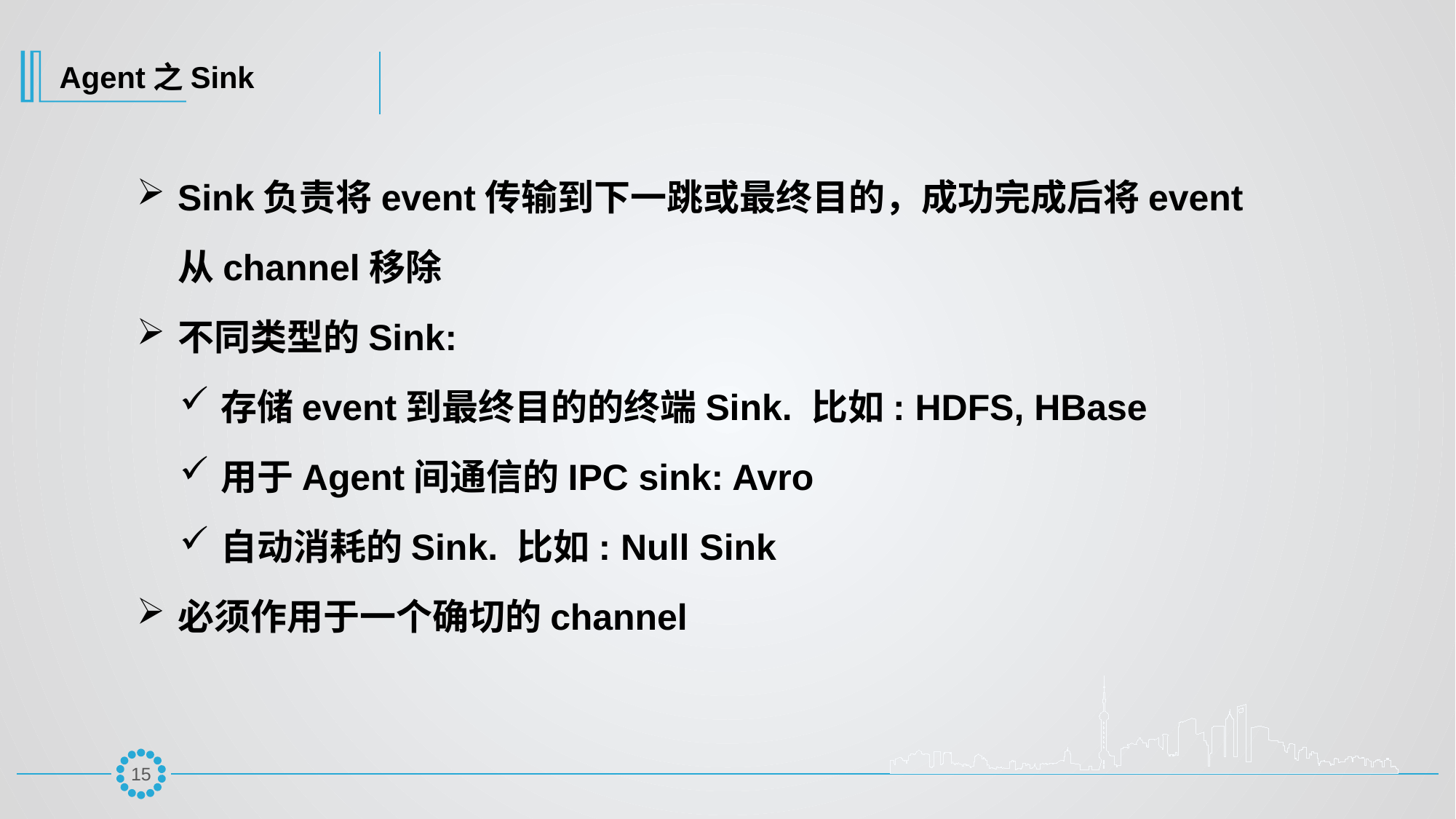

Agent之Sink
Sink负责将event传输到下一跳或最终目的，成功完成后将event从channel移除
不同类型的Sink:
存储event到最终目的的终端Sink. 比如: HDFS, HBase
用于Agent间通信的IPC sink: Avro
自动消耗的Sink. 比如: Null Sink
必须作用于一个确切的channel
15